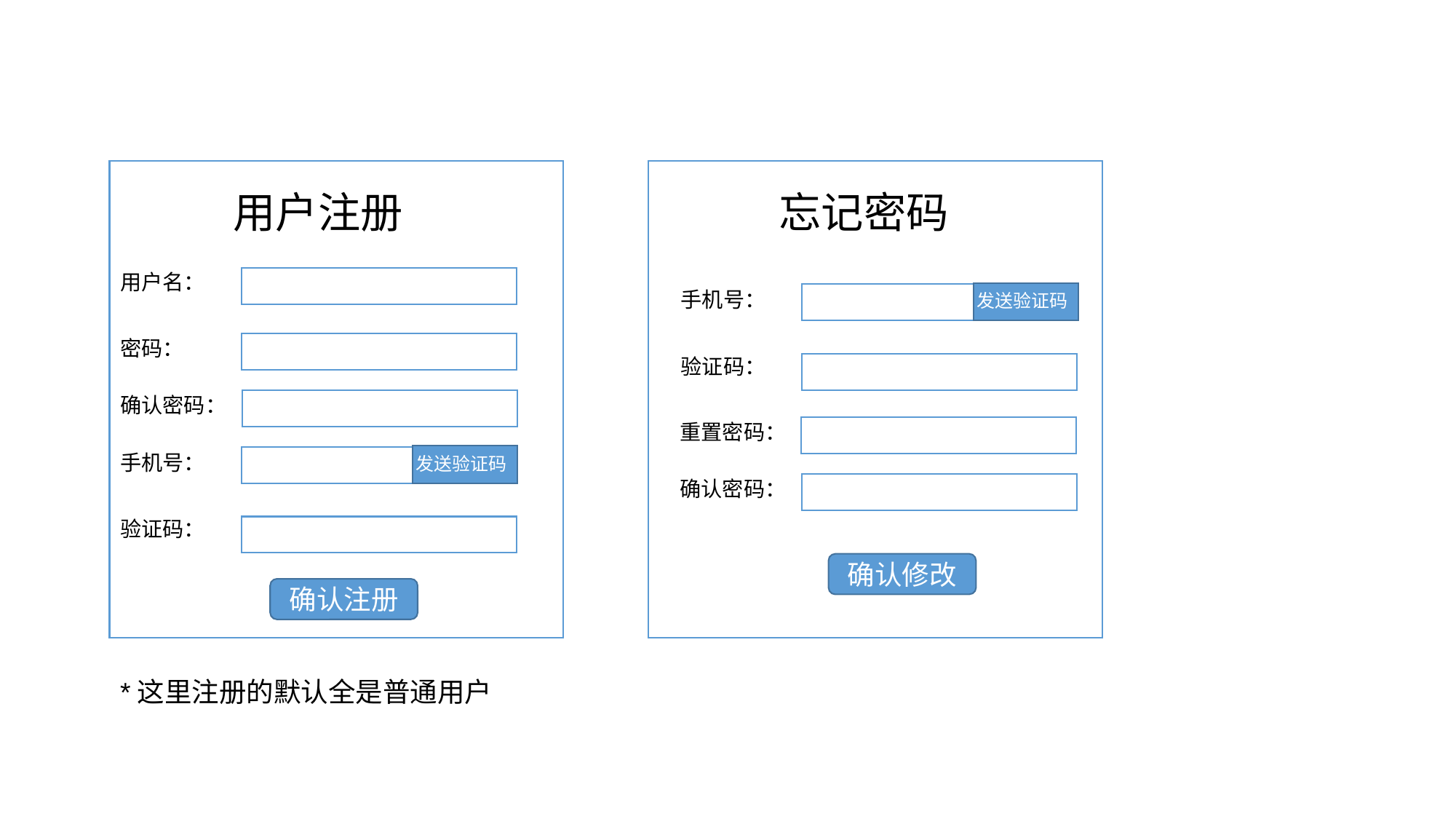

用户注册
忘记密码
用户名：

手机号：

发送验证码
密码：

验证码：

确认密码：

重置密码：

手机号：

发送验证码
确认密码：

验证码：

确认修改
确认注册
*这里注册的默认全是普通用户